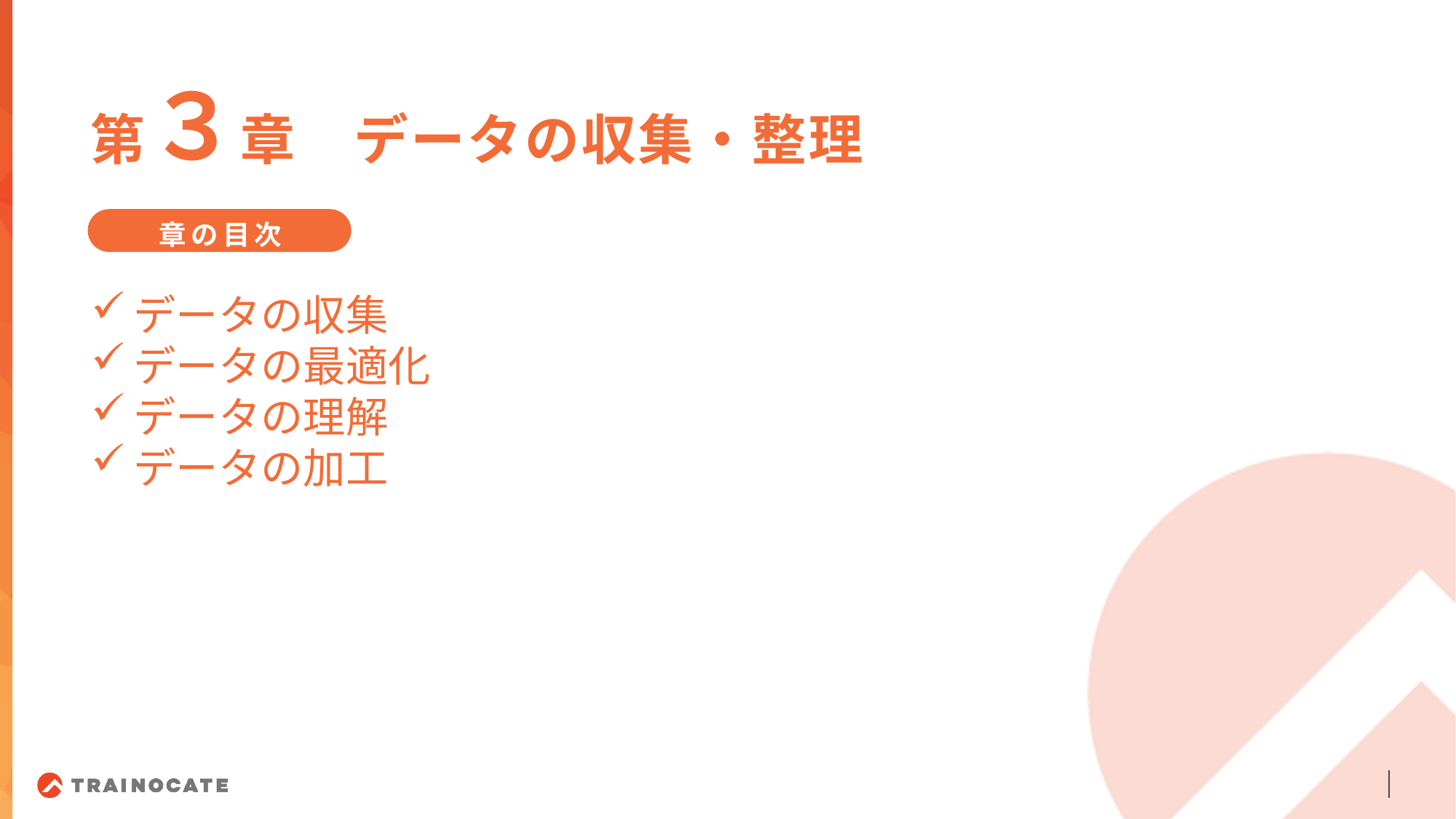

第３章　データの収集・整理
章の目次
データの収集
データの最適化
データの理解
データの加工